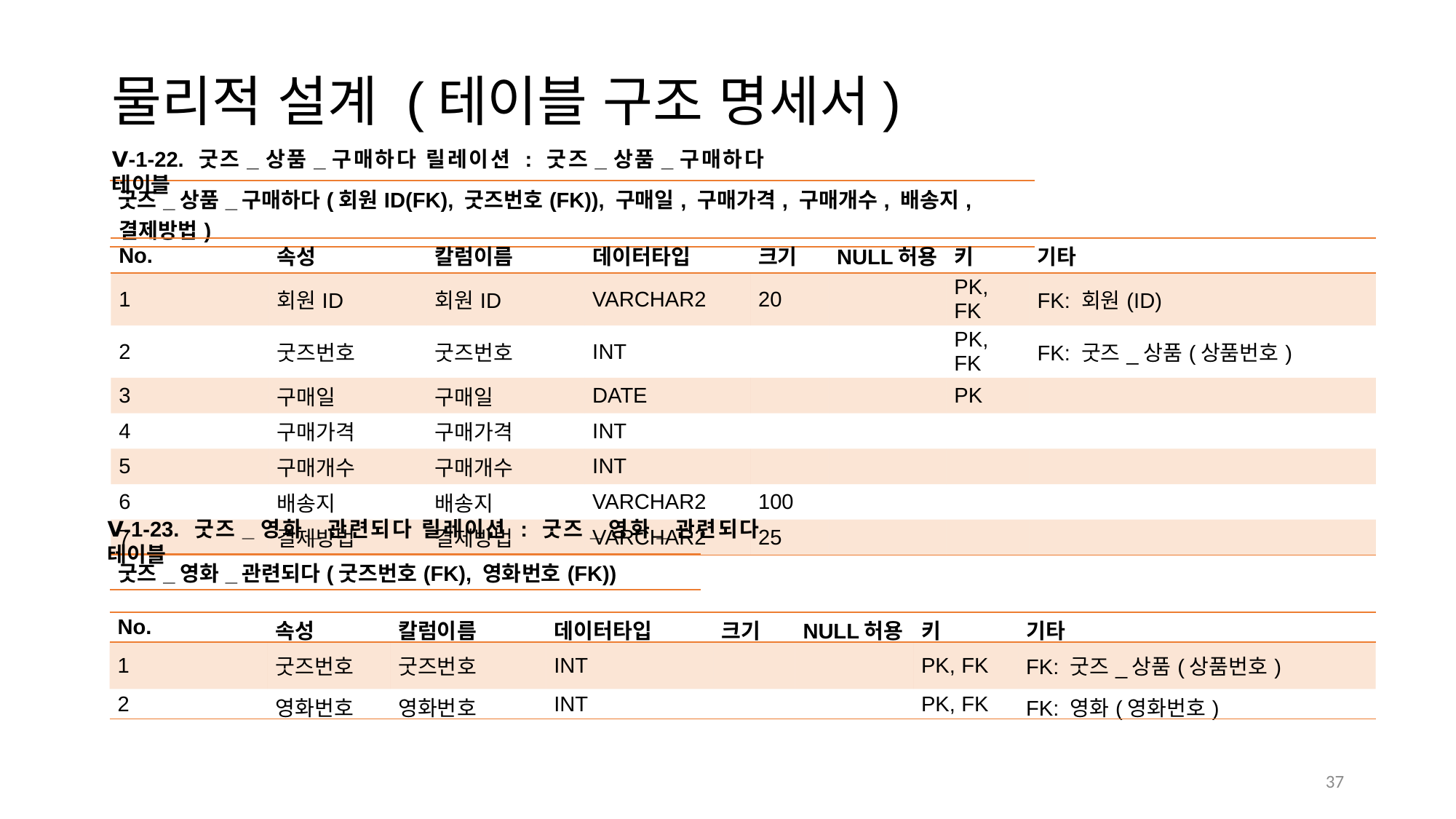

물리적 설계 (테이블 구조 명세서)
Ⅴ-1-22. 굿즈_상품_구매하다 릴레이션 : 굿즈_상품_구매하다 테이블
| 굿즈\_상품\_구매하다(회원ID(FK), 굿즈번호(FK)), 구매일, 구매가격, 구매개수, 배송지, 결제방법) |
| --- |
| No. | 속성 | 칼럼이름 | 데이터타입 | 크기 | NULL허용 | 키 | 기타 |
| --- | --- | --- | --- | --- | --- | --- | --- |
| 1 | 회원ID | 회원ID | VARCHAR2 | 20 |  | PK, FK | FK: 회원(ID) |
| 2 | 굿즈번호 | 굿즈번호 | INT |  |  | PK, FK | FK: 굿즈\_상품(상품번호) |
| 3 | 구매일 | 구매일 | DATE |  |  | PK |  |
| 4 | 구매가격 | 구매가격 | INT |  |  |  |  |
| 5 | 구매개수 | 구매개수 | INT |  |  |  |  |
| 6 | 배송지 | 배송지 | VARCHAR2 | 100 |  |  |  |
| 7 | 결제방법 | 결제방법 | VARCHAR2 | 25 |  |  |  |
Ⅴ-1-23. 굿즈_영화_관련되다 릴레이션 : 굿즈_영화_관련되다 테이블
| 굿즈\_영화\_관련되다(굿즈번호(FK), 영화번호(FK)) |
| --- |
| No. | 속성 | 칼럼이름 | 데이터타입 | 크기 | NULL허용 | 키 | 기타 |
| --- | --- | --- | --- | --- | --- | --- | --- |
| 1 | 굿즈번호 | 굿즈번호 | INT |  |  | PK, FK | FK: 굿즈\_상품(상품번호) |
| 2 | 영화번호 | 영화번호 | INT |  |  | PK, FK | FK: 영화(영화번호) |
37